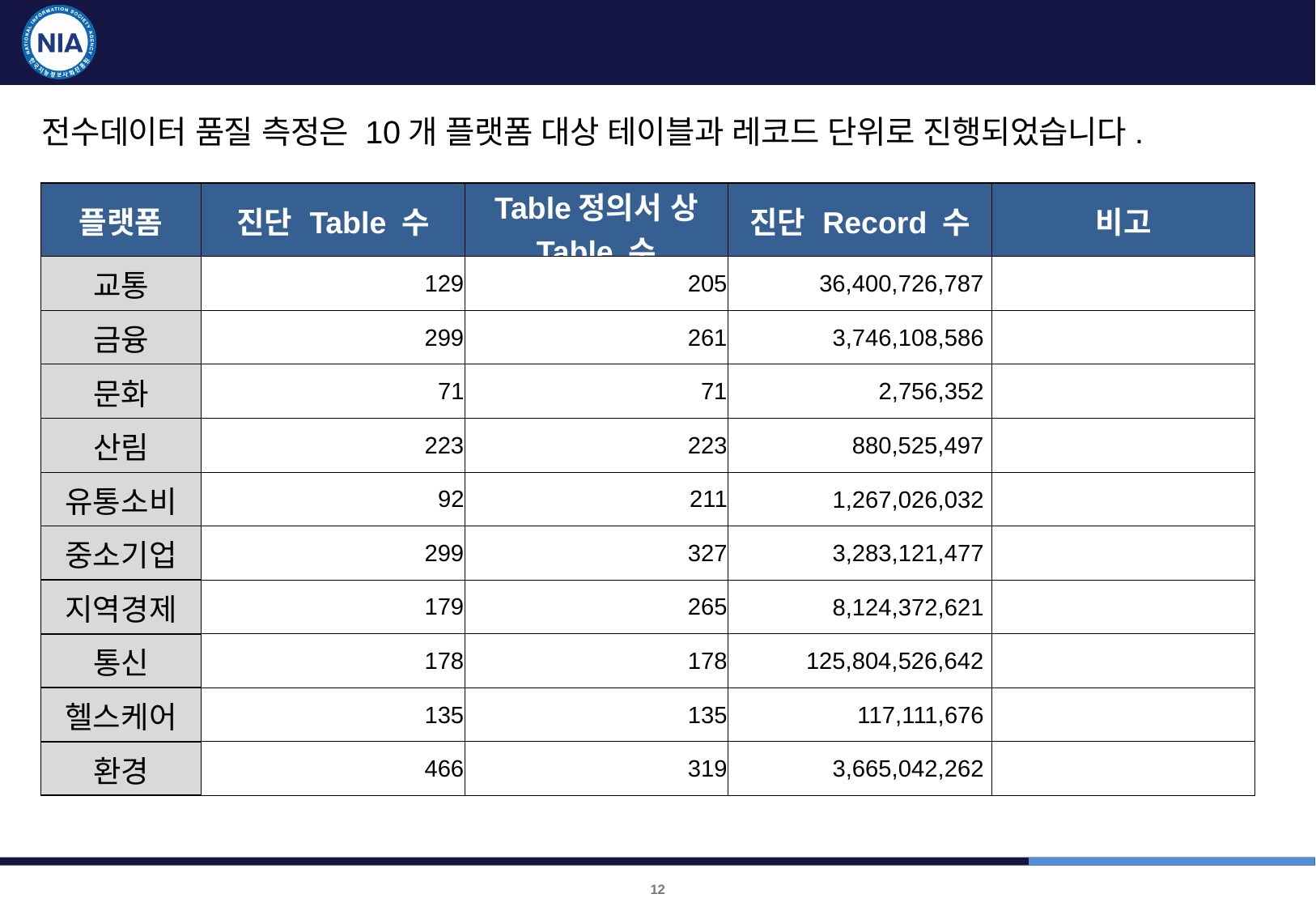

3차 품질진단
3차 품질측정 결과 보고 : 전수데이터 측정 개괄
전수데이터 품질 측정은 10개 플랫폼 대상 테이블과 레코드 단위로 진행되었습니다.
| 플랫폼 | 진단 Table 수 | Table정의서 상 Table 수 | 진단 Record 수 | 비고 |
| --- | --- | --- | --- | --- |
| 교통 | 129 | 205 | 36,400,726,787 |  |
| 금융 | 299 | 261 | 3,746,108,586 |  |
| 문화 | 71 | 71 | 2,756,352 |  |
| 산림 | 223 | 223 | 880,525,497 |  |
| 유통소비 | 92 | 211 | 1,267,026,032 |  |
| 중소기업 | 299 | 327 | 3,283,121,477 |  |
| 지역경제 | 179 | 265 | 8,124,372,621 |  |
| 통신 | 178 | 178 | 125,804,526,642 |  |
| 헬스케어 | 135 | 135 | 117,111,676 |  |
| 환경 | 466 | 319 | 3,665,042,262 |  |